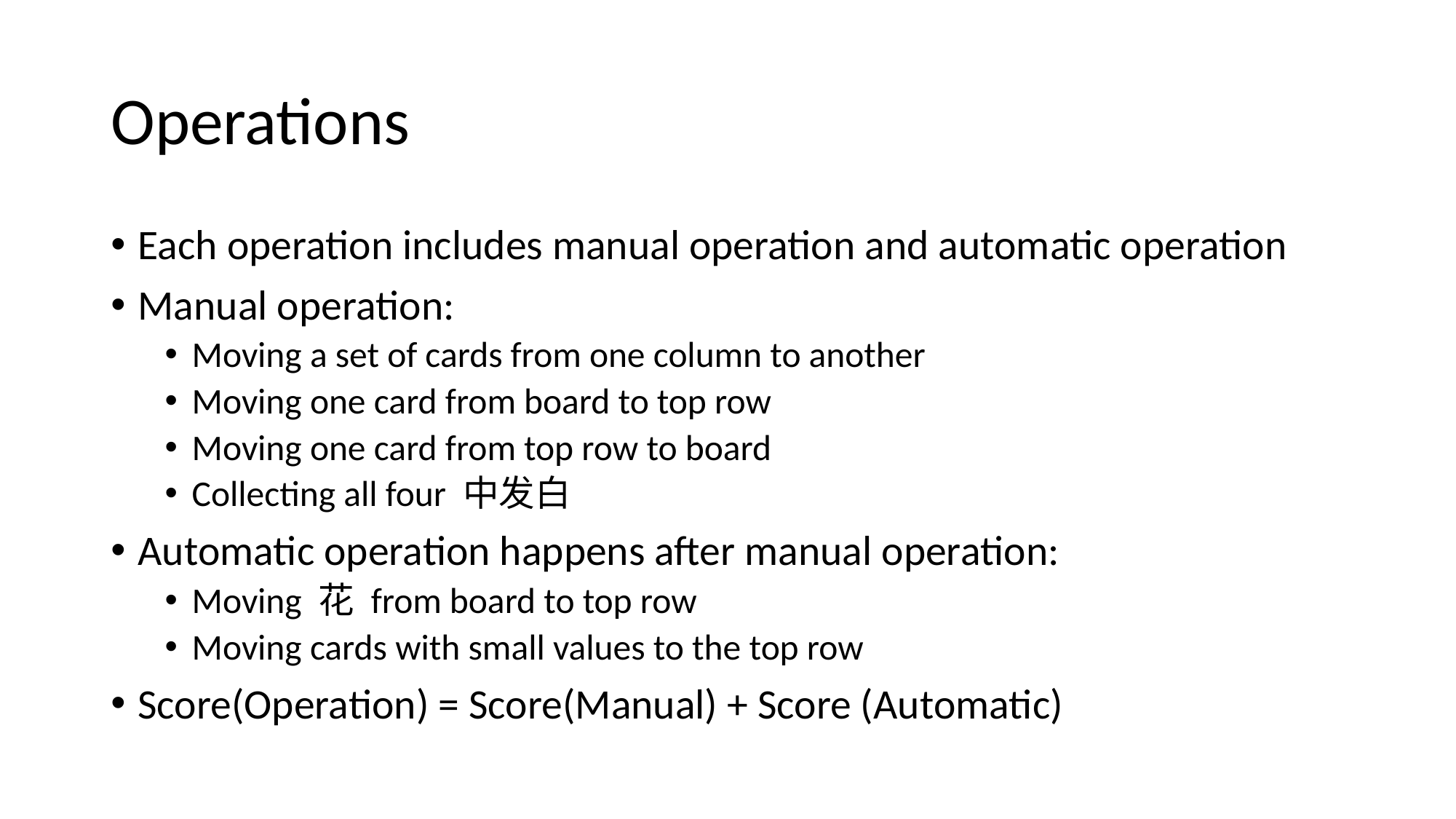

# Operations
Each operation includes manual operation and automatic operation
Manual operation:
Moving a set of cards from one column to another
Moving one card from board to top row
Moving one card from top row to board
Collecting all four 中发白
Automatic operation happens after manual operation:
Moving 花 from board to top row
Moving cards with small values to the top row
Score(Operation) = Score(Manual) + Score (Automatic)